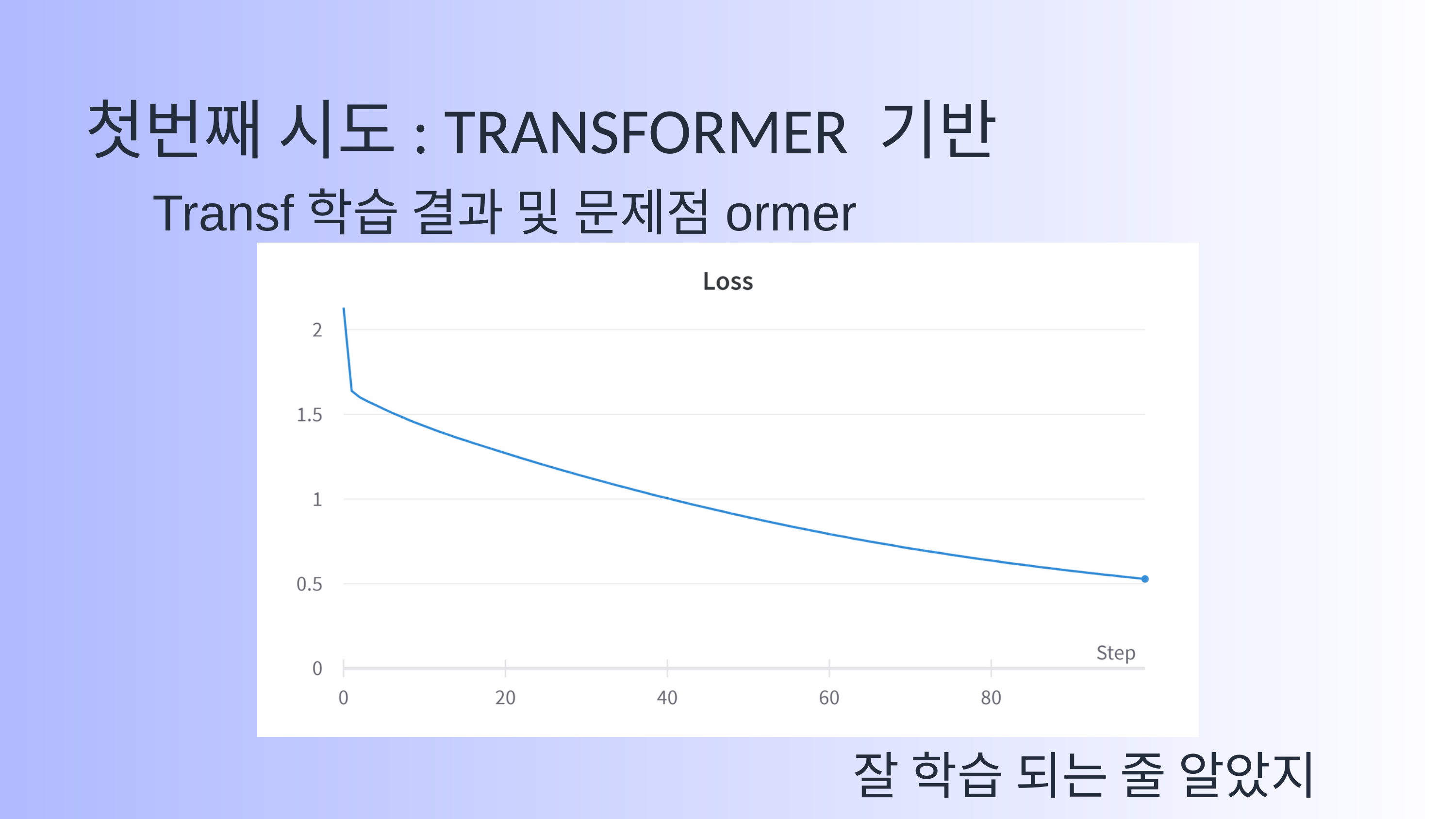

첫번째 시도: TRANSFORMER 기반
Transf학습 결과 및 문제점ormer 모델이란?

잘 학습 되는 줄 알았지만...